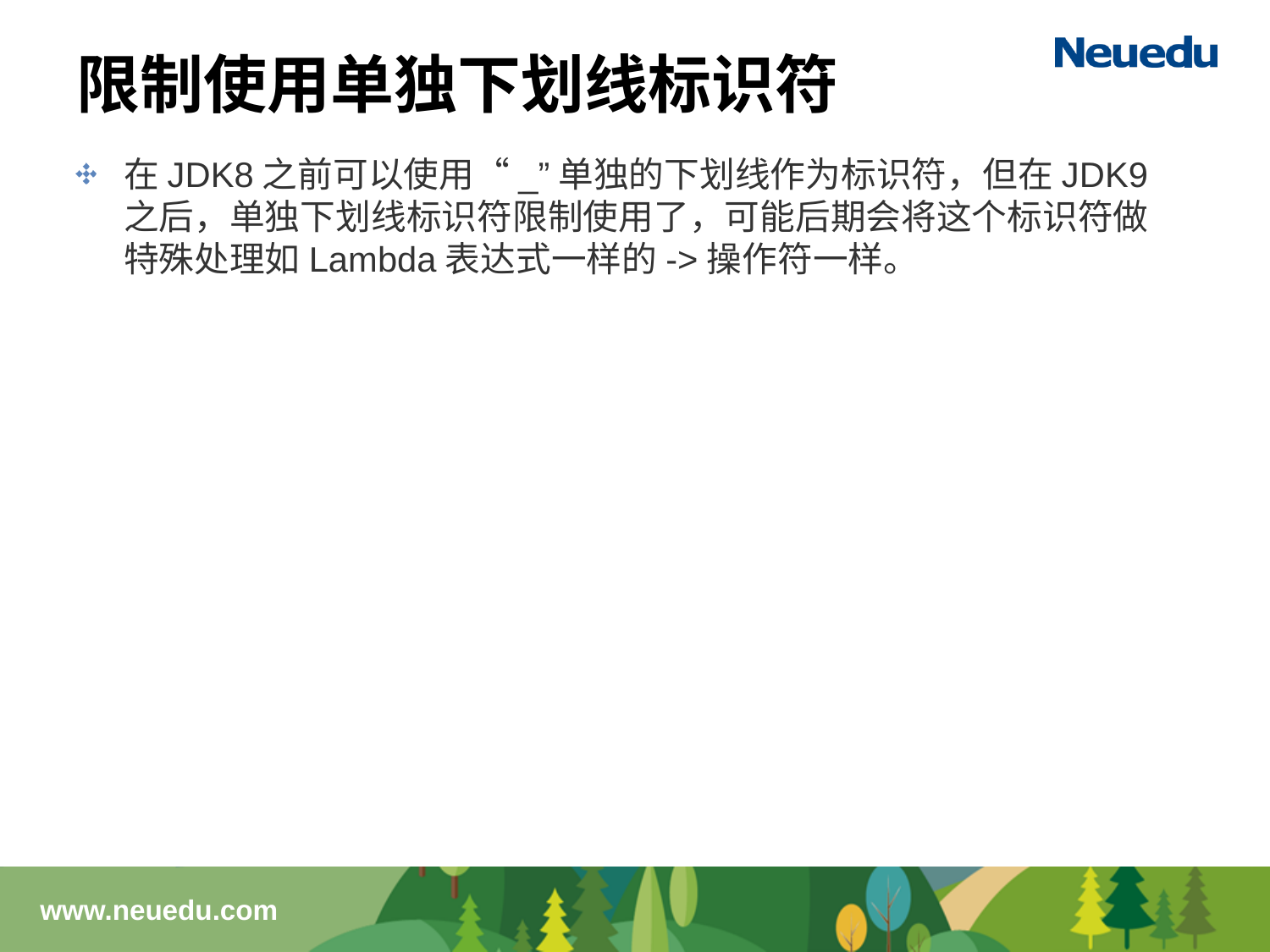

# 限制使用单独下划线标识符
在JDK8之前可以使用“_”单独的下划线作为标识符，但在JDK9之后，单独下划线标识符限制使用了，可能后期会将这个标识符做特殊处理如Lambda表达式一样的->操作符一样。